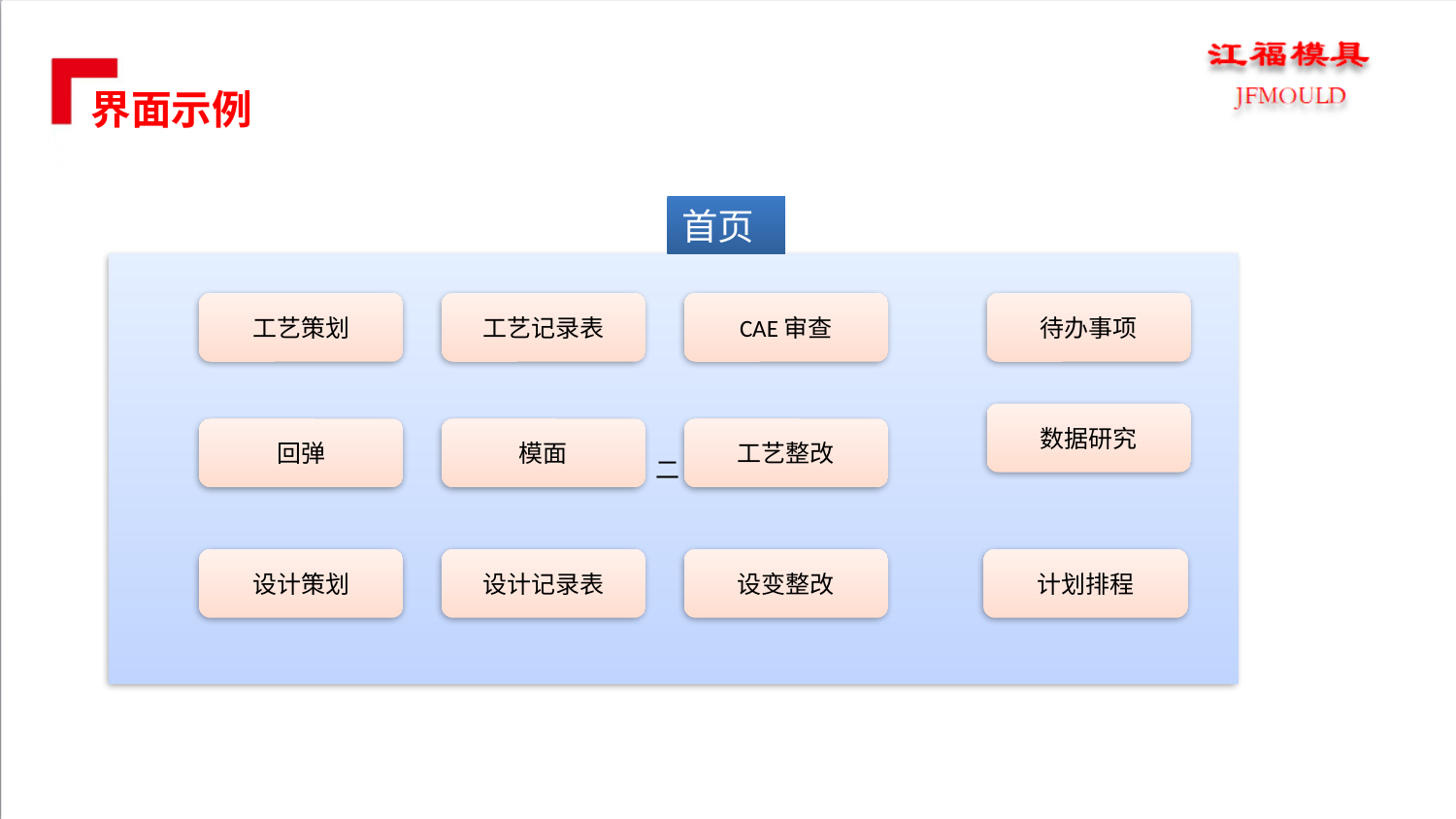

界面示例
首页
二
工艺策划
工艺记录表
CAE审查
待办事项
数据研究
回弹
模面
工艺整改
计划排程
设计策划
设计记录表
设变整改